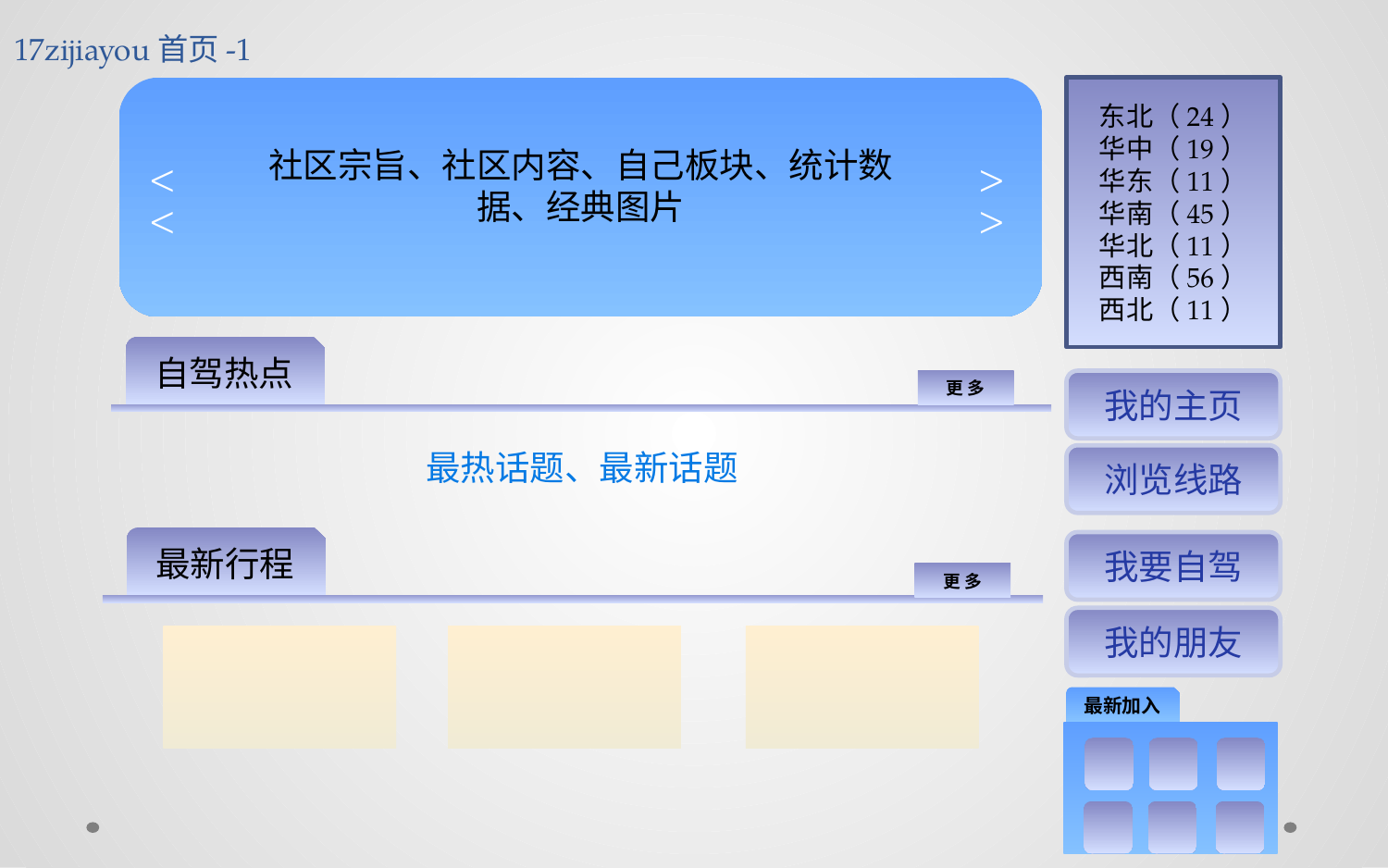

# 17zijiayou首页-1

东北（24）
华中（19）
华东（11）
华南（45）
华北（11）
西南（56）
西北（11）
社区宗旨、社区内容、自己板块、统计数据、经典图片
<<
>>
自驾热点
更 多
我的主页

最热话题、最新话题
浏览线路
最新行程
我要自驾
更 多

我的朋友

最新加入